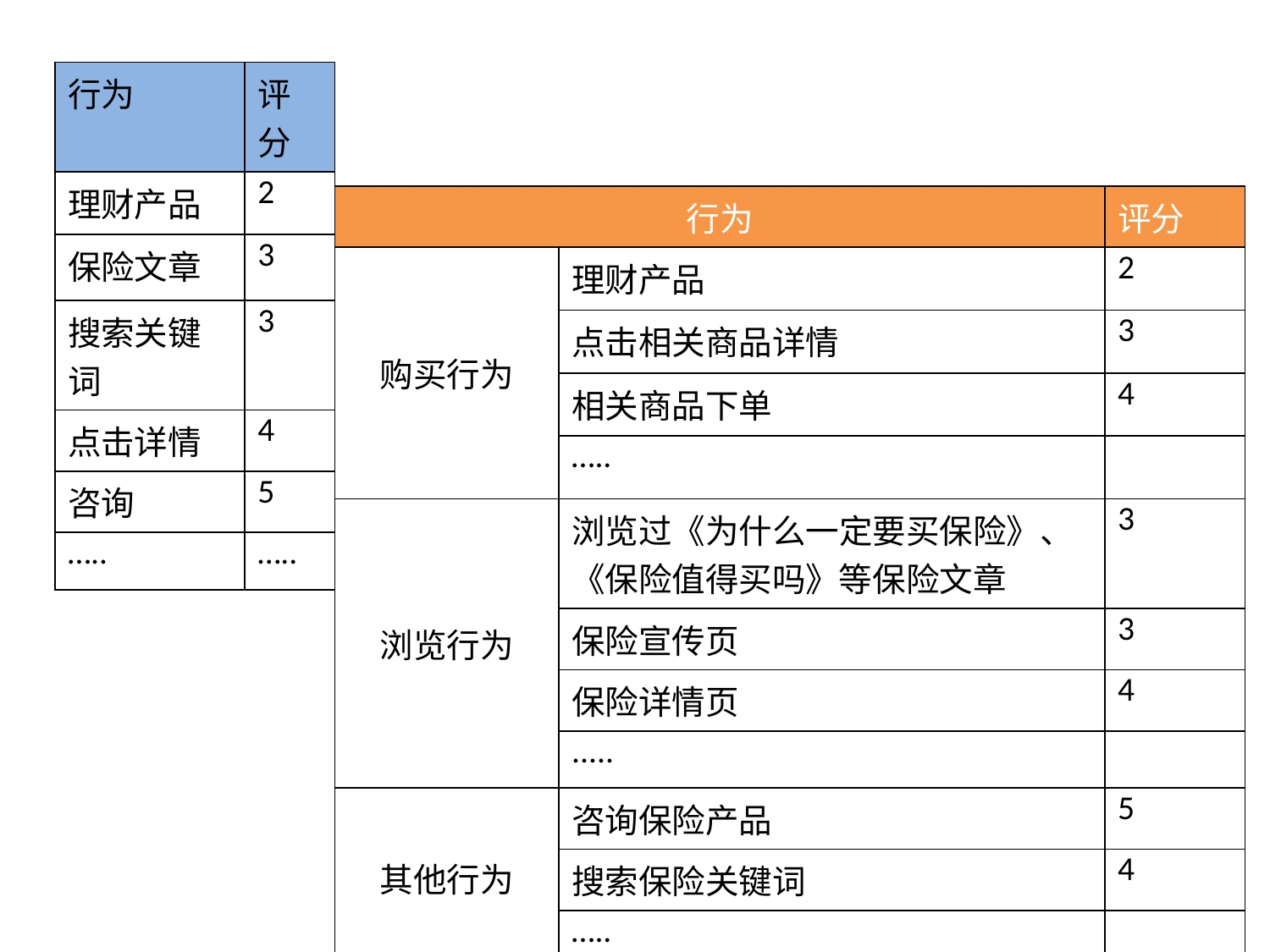

| 行为 | 评分 |
| --- | --- |
| 理财产品 | 2 |
| 保险文章 | 3 |
| 搜索关键词 | 3 |
| 点击详情 | 4 |
| 咨询 | 5 |
| ….. | ….. |
| 行为 |  | 评分 |
| --- | --- | --- |
| 购买行为 | 理财产品 | 2 |
|  | 点击相关商品详情 | 3 |
|  | 相关商品下单 | 4 |
|  | ….. |  |
| 浏览行为 | 浏览过《为什么一定要买保险》、《保险值得买吗》等保险文章 | 3 |
|  | 保险宣传页 | 3 |
|  | 保险详情页 | 4 |
|  | ..... |  |
| 其他行为 | 咨询保险产品 | 5 |
|  | 搜索保险关键词 | 4 |
|  | ….. |  |